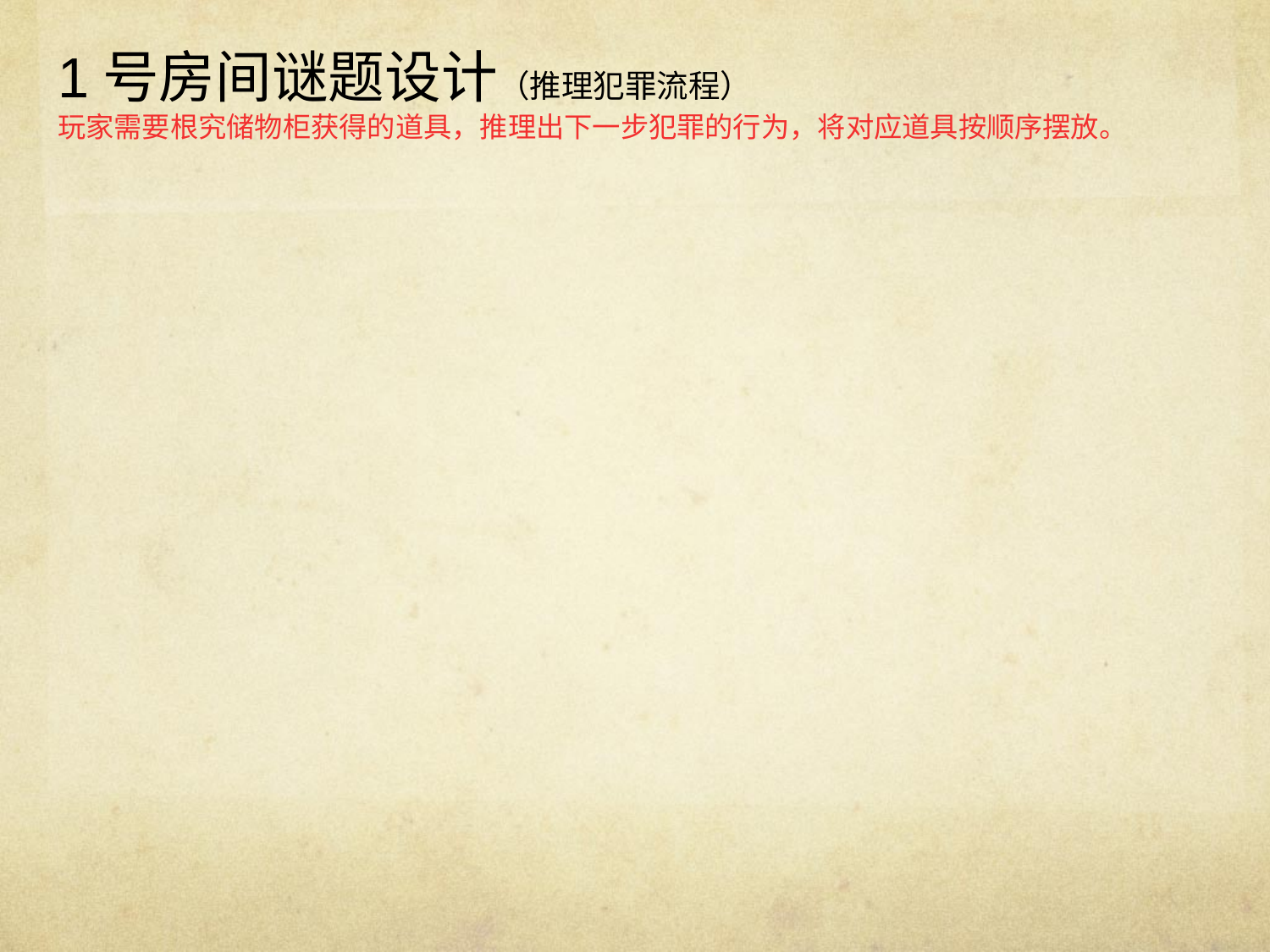

# 1号房间谜题设计（推理犯罪流程） 玩家需要根究储物柜获得的道具，推理出下一步犯罪的行为，将对应道具按顺序摆放。